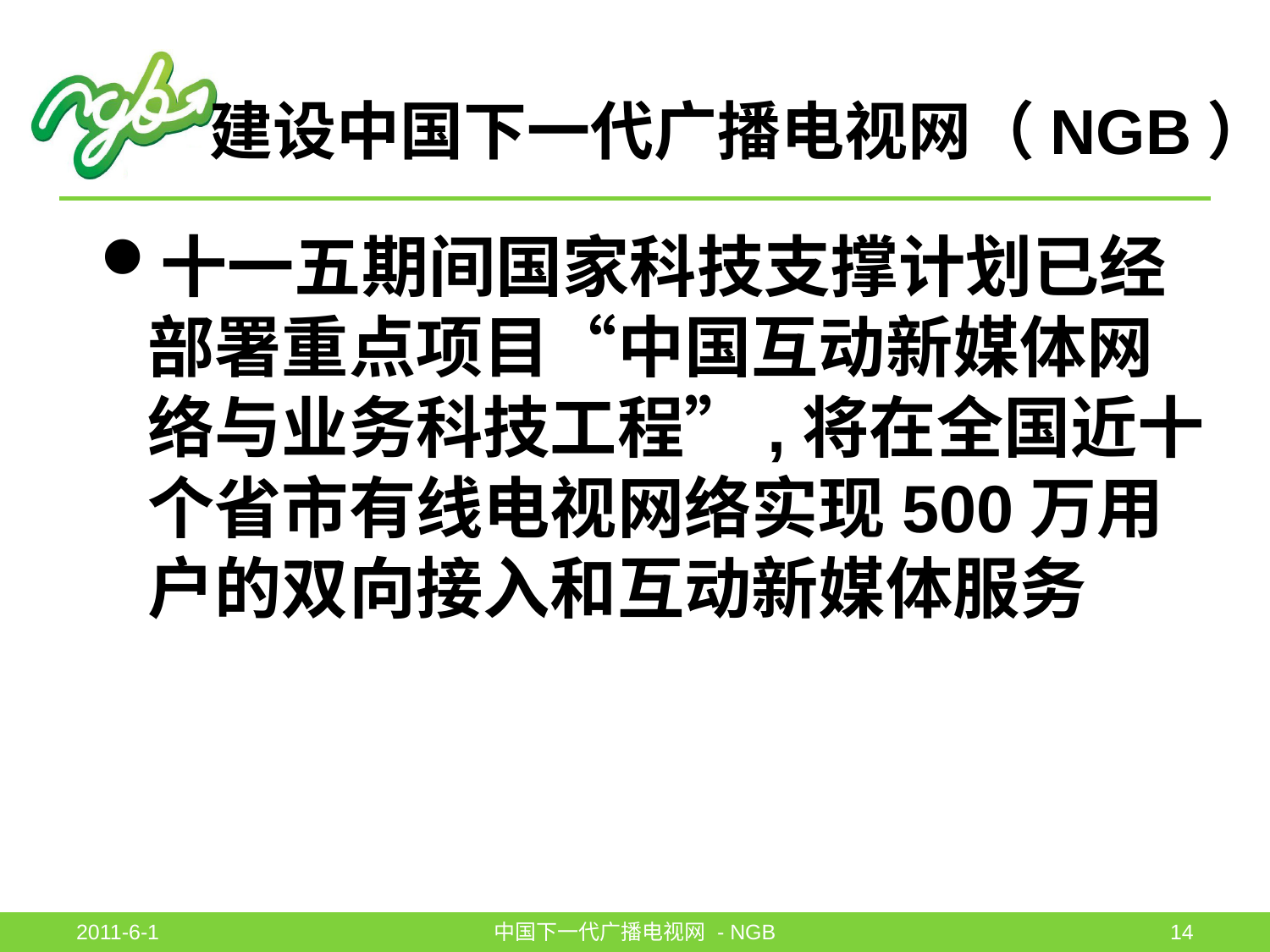

# 建设中国下一代广播电视网（NGB）
十一五期间国家科技支撑计划已经部署重点项目“中国互动新媒体网络与业务科技工程”,将在全国近十个省市有线电视网络实现500万用户的双向接入和互动新媒体服务
2011-6-1
中国下一代广播电视网 - NGB
14